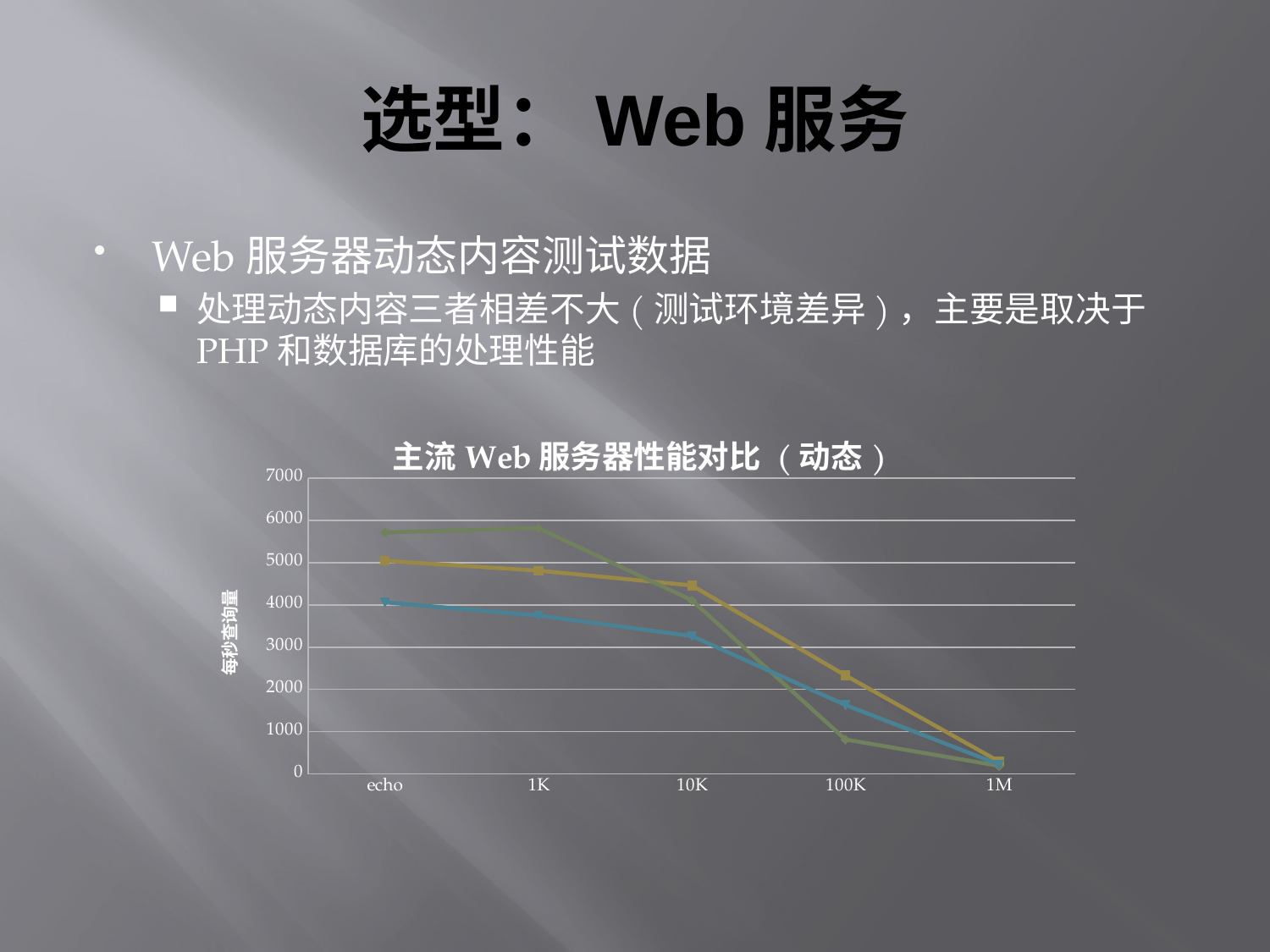

# 选型：Web服务
Web服务器动态内容测试数据
处理动态内容三者相差不大(测试环境差异)，主要是取决于PHP和数据库的处理性能

### Chart: 主流Web服务器性能对比 (动态)

| Category | Apache | Lighttpd | Nginx |
|---|---|---|---|
| echo | 5044.320000000002 | 5714.1 | 4060.73 |
| 1K | 4811.3 | 5815.929999999999 | 3748.6 |
| 10K | 4460.610000000002 | 4110.2300000000005 | 3264.3 |
| 100K | 2331.9 | 816.524 | 1631.8 |
| 1M | 296.91199999999924 | 191.93300000000002 | 227.167 |